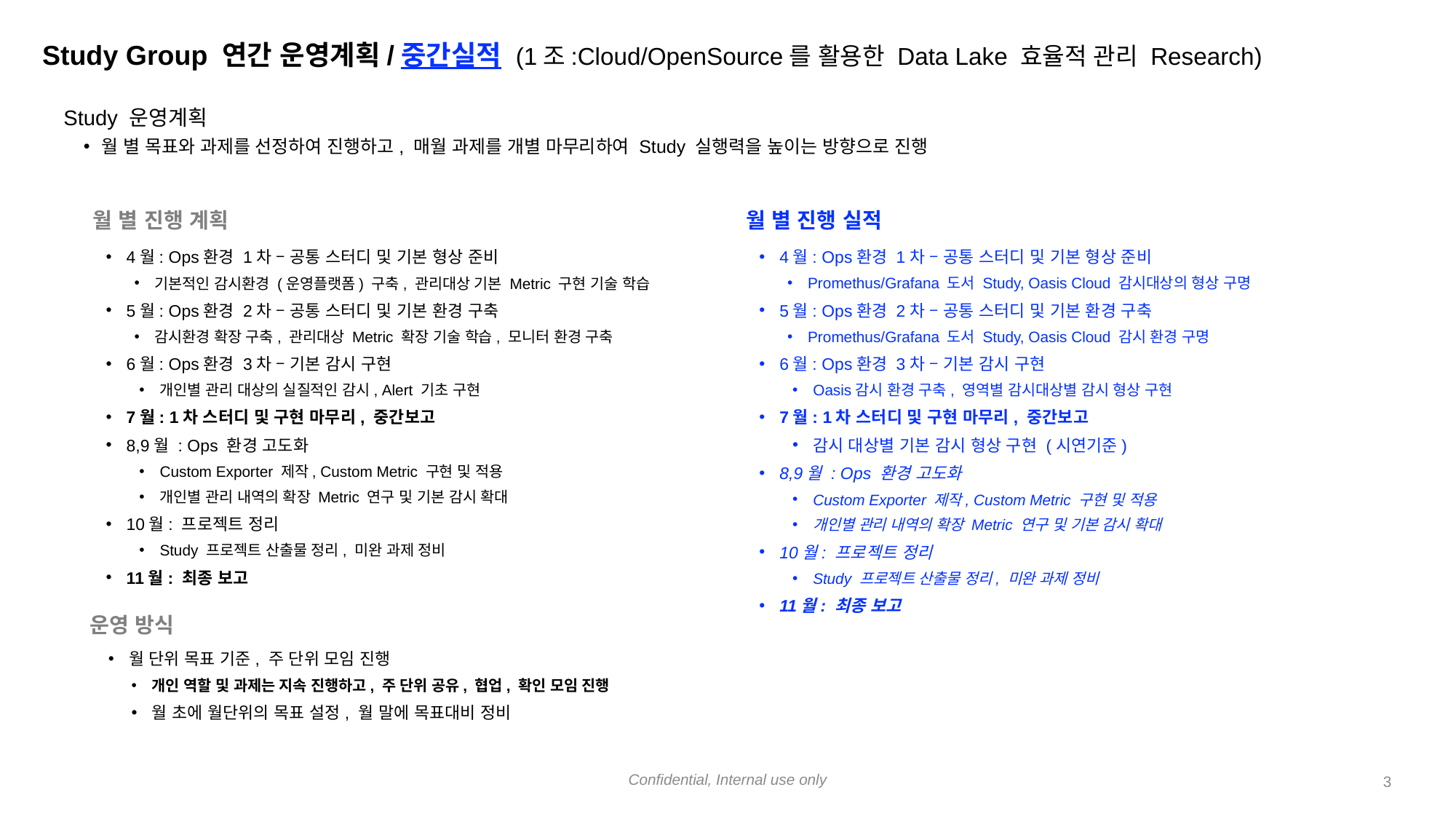

# Study Group 연간 운영계획/중간실적 (1조:Cloud/OpenSource를 활용한 Data Lake 효율적 관리 Research)
Study 운영계획
월 별 목표와 과제를 선정하여 진행하고, 매월 과제를 개별 마무리하여 Study 실행력을 높이는 방향으로 진행

월 별 진행 계획
월 별 진행 실적
4월: Ops환경 1차 – 공통 스터디 및 기본 형상 준비
기본적인 감시환경 (운영플랫폼) 구축, 관리대상 기본 Metric 구현 기술 학습
5월: Ops환경 2차 – 공통 스터디 및 기본 환경 구축
감시환경 확장 구축, 관리대상 Metric 확장 기술 학습, 모니터 환경 구축
6월: Ops환경 3차 – 기본 감시 구현
개인별 관리 대상의 실질적인 감시, Alert 기초 구현
7월: 1차 스터디 및 구현 마무리, 중간보고
8,9월 : Ops 환경 고도화
Custom Exporter 제작, Custom Metric 구현 및 적용
개인별 관리 내역의 확장 Metric 연구 및 기본 감시 확대
10월: 프로젝트 정리
Study 프로젝트 산출물 정리, 미완 과제 정비
11월: 최종 보고
4월: Ops환경 1차 – 공통 스터디 및 기본 형상 준비
Promethus/Grafana 도서 Study, Oasis Cloud 감시대상의 형상 구명
5월: Ops환경 2차 – 공통 스터디 및 기본 환경 구축
Promethus/Grafana 도서 Study, Oasis Cloud 감시 환경 구명
6월: Ops환경 3차 – 기본 감시 구현
Oasis감시 환경 구축, 영역별 감시대상별 감시 형상 구현
7월: 1차 스터디 및 구현 마무리, 중간보고
감시 대상별 기본 감시 형상 구현 (시연기준)
8,9월 : Ops 환경 고도화
Custom Exporter 제작, Custom Metric 구현 및 적용
개인별 관리 내역의 확장 Metric 연구 및 기본 감시 확대
10월: 프로젝트 정리
Study 프로젝트 산출물 정리, 미완 과제 정비
11월: 최종 보고
운영 방식
월 단위 목표 기준, 주 단위 모임 진행
개인 역할 및 과제는 지속 진행하고, 주 단위 공유, 협업, 확인 모임 진행
월 초에 월단위의 목표 설정, 월 말에 목표대비 정비